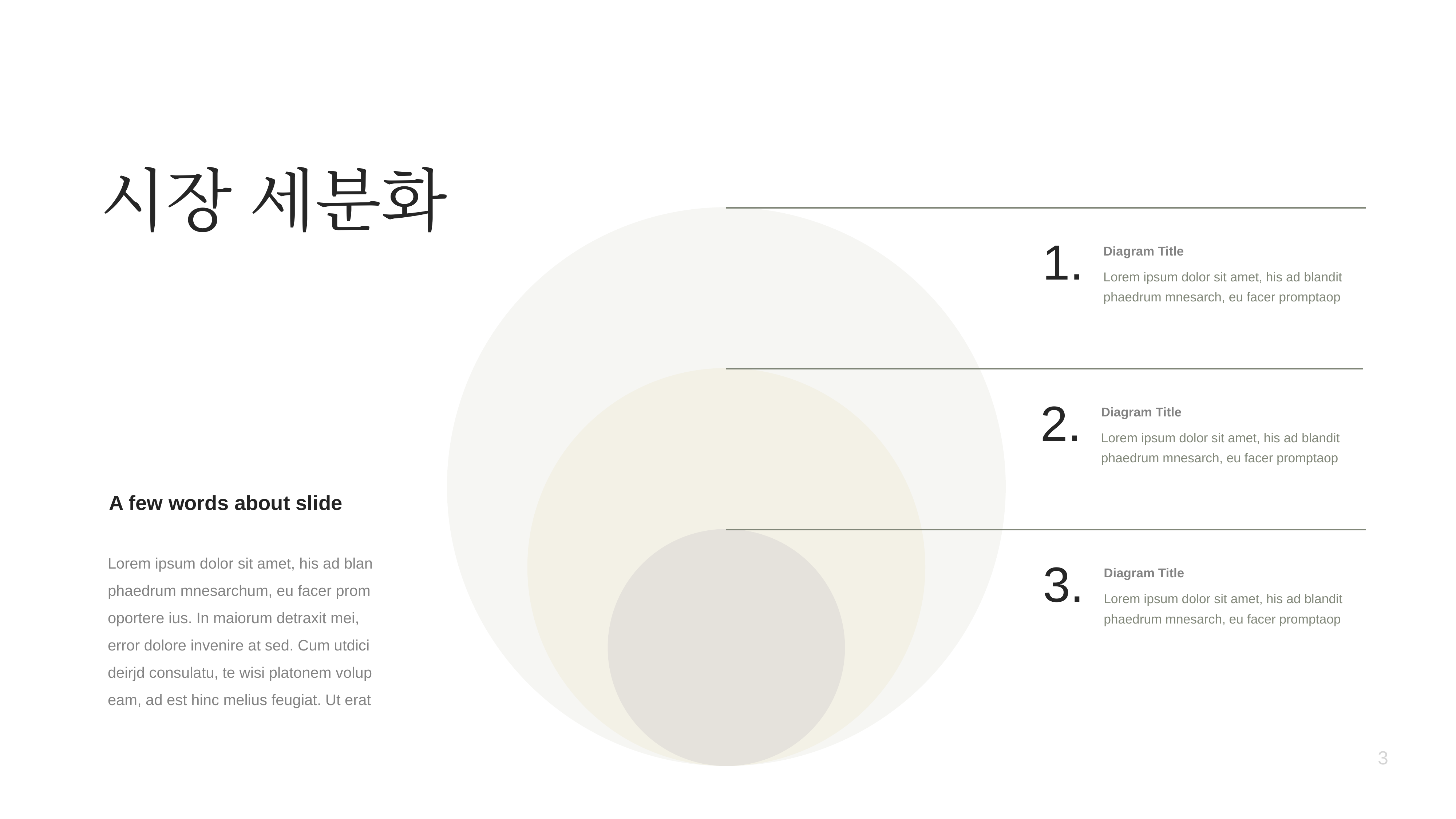

# 시장 세분화

1.
Diagram Title
Lorem ipsum dolor sit amet, his ad blandit phaedrum mnesarch, eu facer promptaop

2.
Diagram Title
Lorem ipsum dolor sit amet, his ad blandit phaedrum mnesarch, eu facer promptaop
A few words about slide

Lorem ipsum dolor sit amet, his ad blan phaedrum mnesarchum, eu facer prom oportere ius. In maiorum detraxit mei, error dolore invenire at sed. Cum utdici deirjd consulatu, te wisi platonem volup eam, ad est hinc melius feugiat. Ut erat
3.
Diagram Title
Lorem ipsum dolor sit amet, his ad blandit phaedrum mnesarch, eu facer promptaop
3